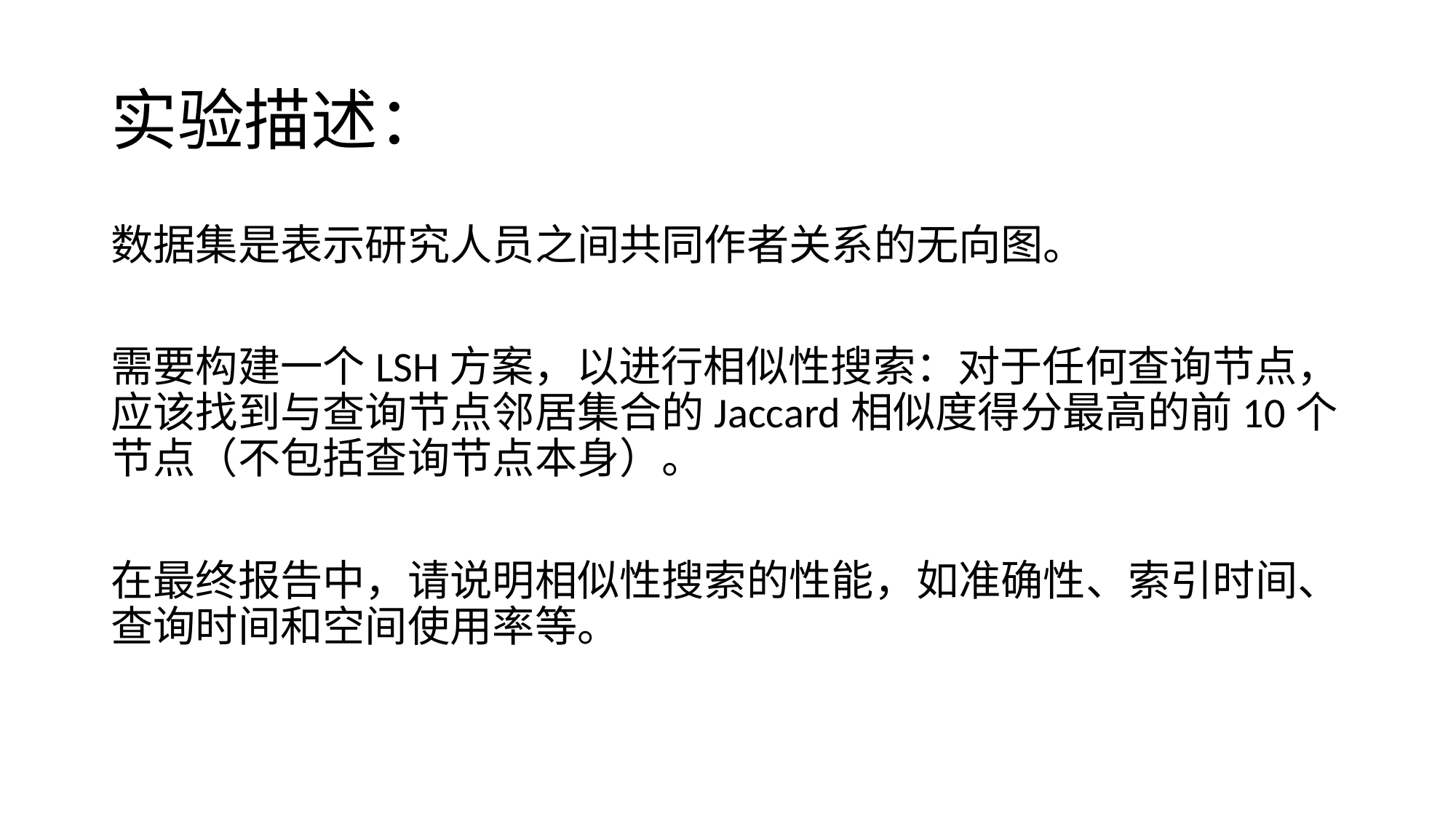

# 实验描述：
数据集是表示研究人员之间共同作者关系的无向图。

需要构建一个LSH方案，以进行相似性搜索：对于任何查询节点，应该找到与查询节点邻居集合的Jaccard相似度得分最高的前10个节点（不包括查询节点本身）。

在最终报告中，请说明相似性搜索的性能，如准确性、索引时间、查询时间和空间使用率等。